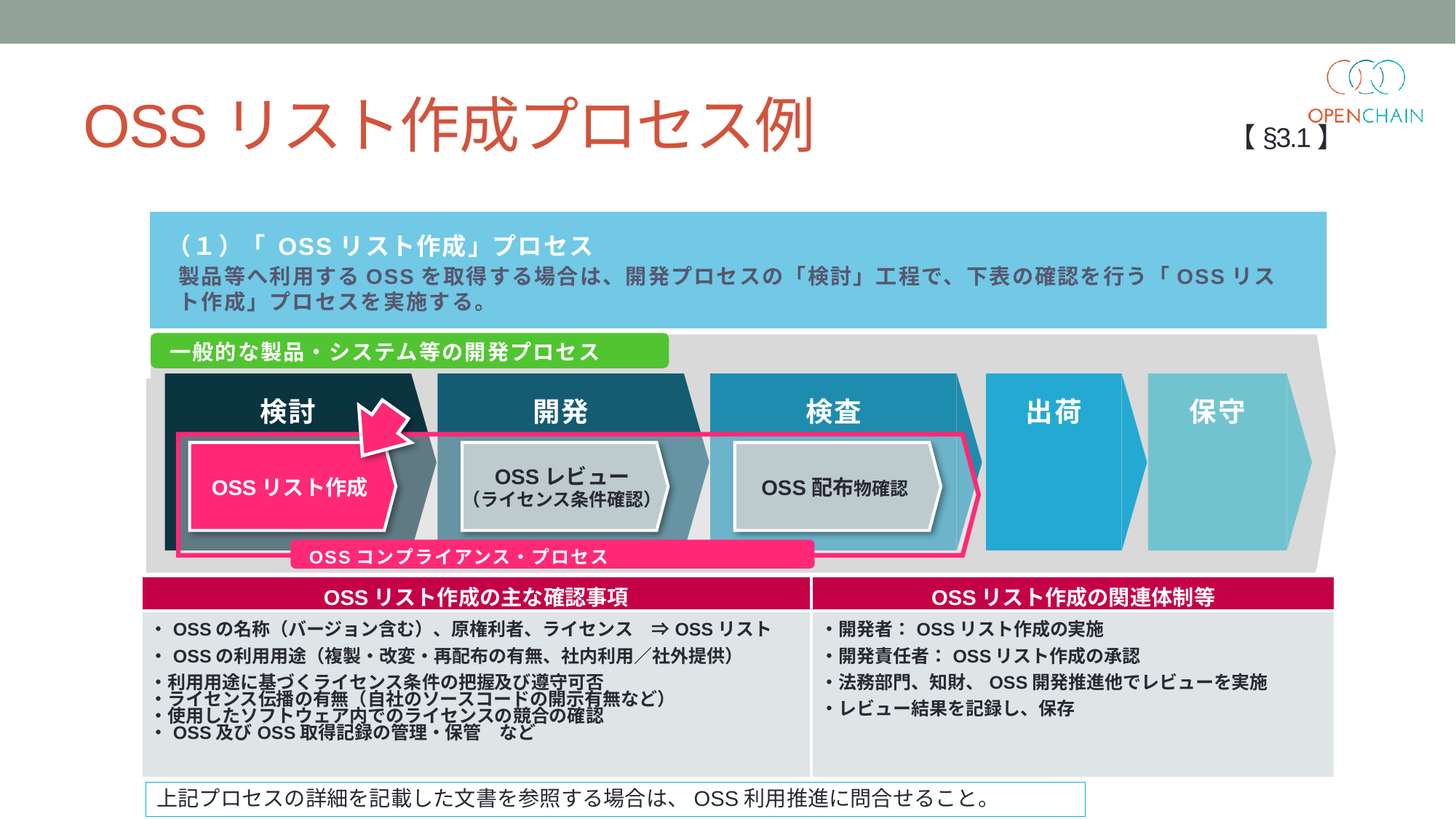

# OSSリスト作成プロセス例　　　　　　　【§3.1】

（１）「 OSSリスト作成」プロセス
製品等へ利用するOSSを取得する場合は、開発プロセスの「検討」工程で、下表の確認を行う「OSSリスト作成」プロセスを実施する。
一般的な製品・システム等の開発プロセス

検討

開発

検査

出荷

保守

OSSリスト作成
OSSレビュー
（ライセンス条件確認）
OSS配布物確認
OSSコンプライアンス・プロセス
| OSSリスト作成の主な確認事項 | OSSリスト作成の関連体制等 |
| --- | --- |
| ・OSSの名称（バージョン含む）、原権利者、ライセンス　⇒OSSリスト ・OSSの利用用途（複製・改変・再配布の有無、社内利用／社外提供） ・利用用途に基づくライセンス条件の把握及び遵守可否 ・ライセンス伝播の有無（自社のソースコードの開示有無など） ・使用したソフトウェア内でのライセンスの競合の確認 ・OSS及びOSS取得記録の管理・保管　など | ・開発者：OSSリスト作成の実施 ・開発責任者：OSSリスト作成の承認 ・法務部門、知財、OSS開発推進他でレビューを実施 ・レビュー結果を記録し、保存 |
上記プロセスの詳細を記載した文書を参照する場合は、OSS利用推進に問合せること。